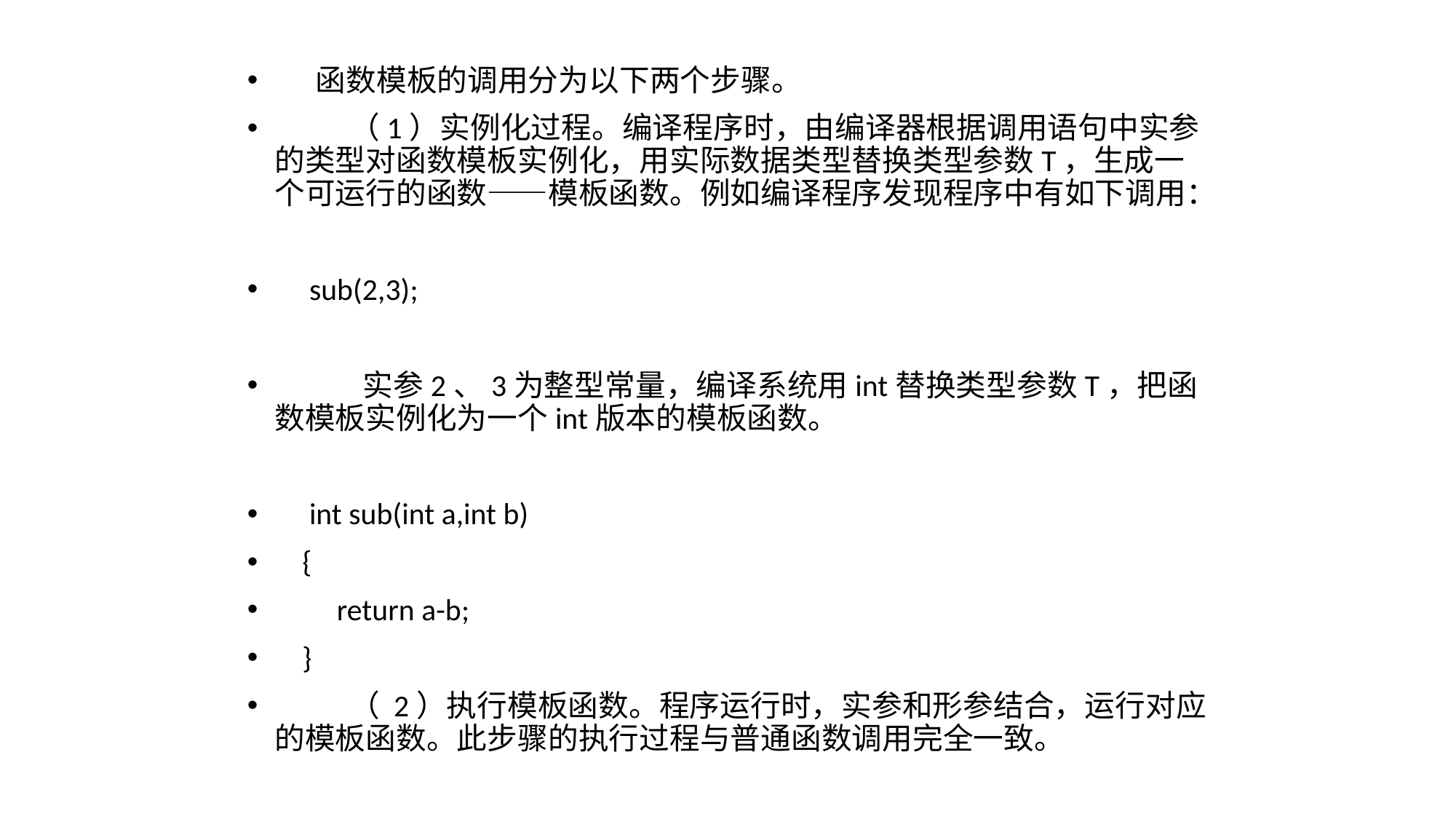

函数模板的调用分为以下两个步骤。
          （1）实例化过程。编译程序时，由编译器根据调用语句中实参的类型对函数模板实例化，用实际数据类型替换类型参数T，生成一个可运行的函数——模板函数。例如编译程序发现程序中有如下调用：

     sub(2,3);

            实参2、3为整型常量，编译系统用int替换类型参数T，把函数模板实例化为一个int版本的模板函数。

     int sub(int a,int b)
    {
         return a-b;
    }
          （ 2）执行模板函数。程序运行时，实参和形参结合，运行对应的模板函数。此步骤的执行过程与普通函数调用完全一致。